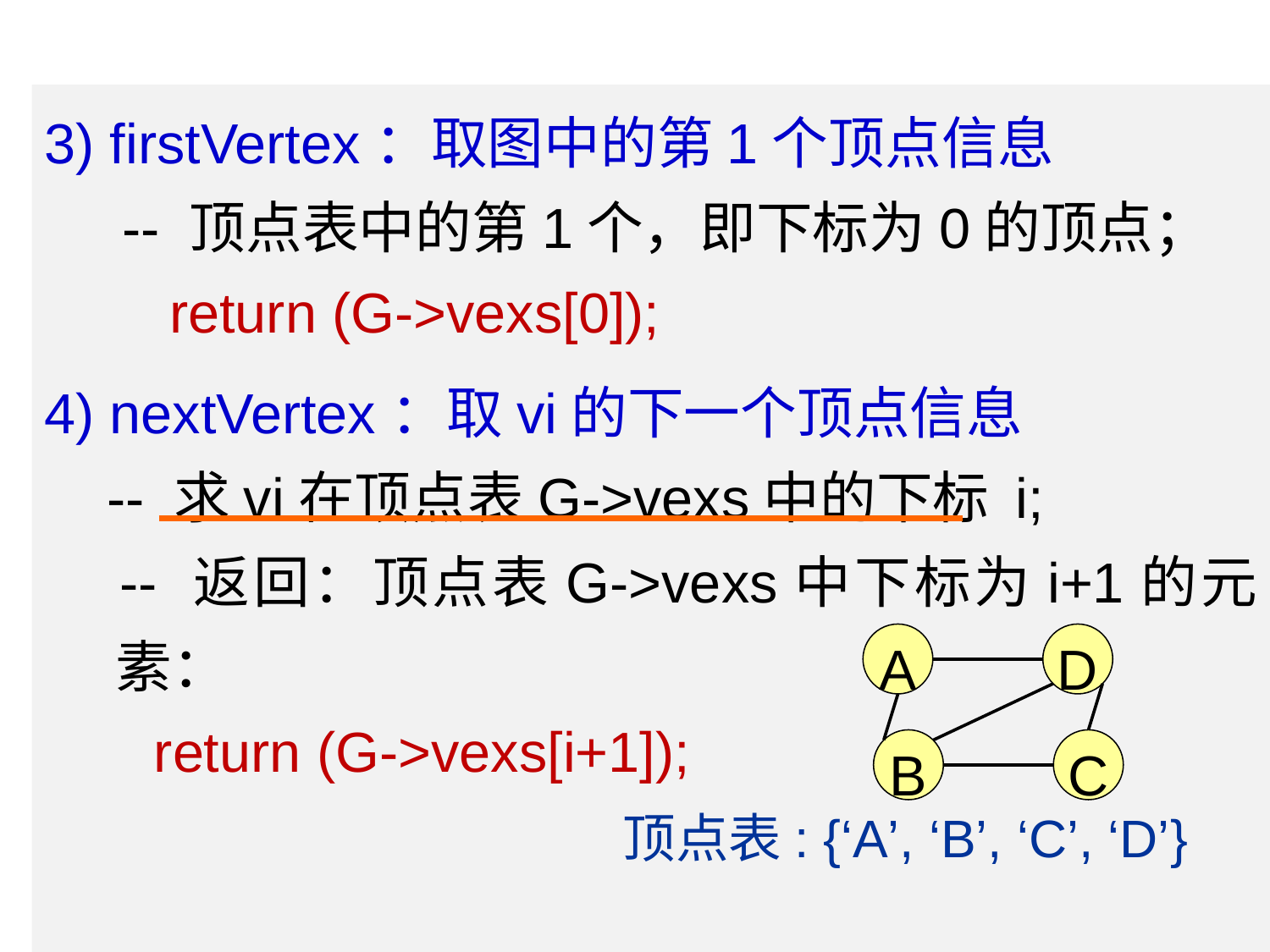

3) firstVertex：取图中的第1个顶点信息
     -- 顶点表中的第1个，即下标为0的顶点；
        return (G->vexs[0]);
4) nextVertex：取vi的下一个顶点信息
    -- 求vi在顶点表G->vexs中的下标 i;
    -- 返回：顶点表G->vexs中下标为i+1的元素：
       return (G->vexs[i+1]);
A
D
B
C
顶点表: {‘A’, ‘B’, ‘C’, ‘D’}